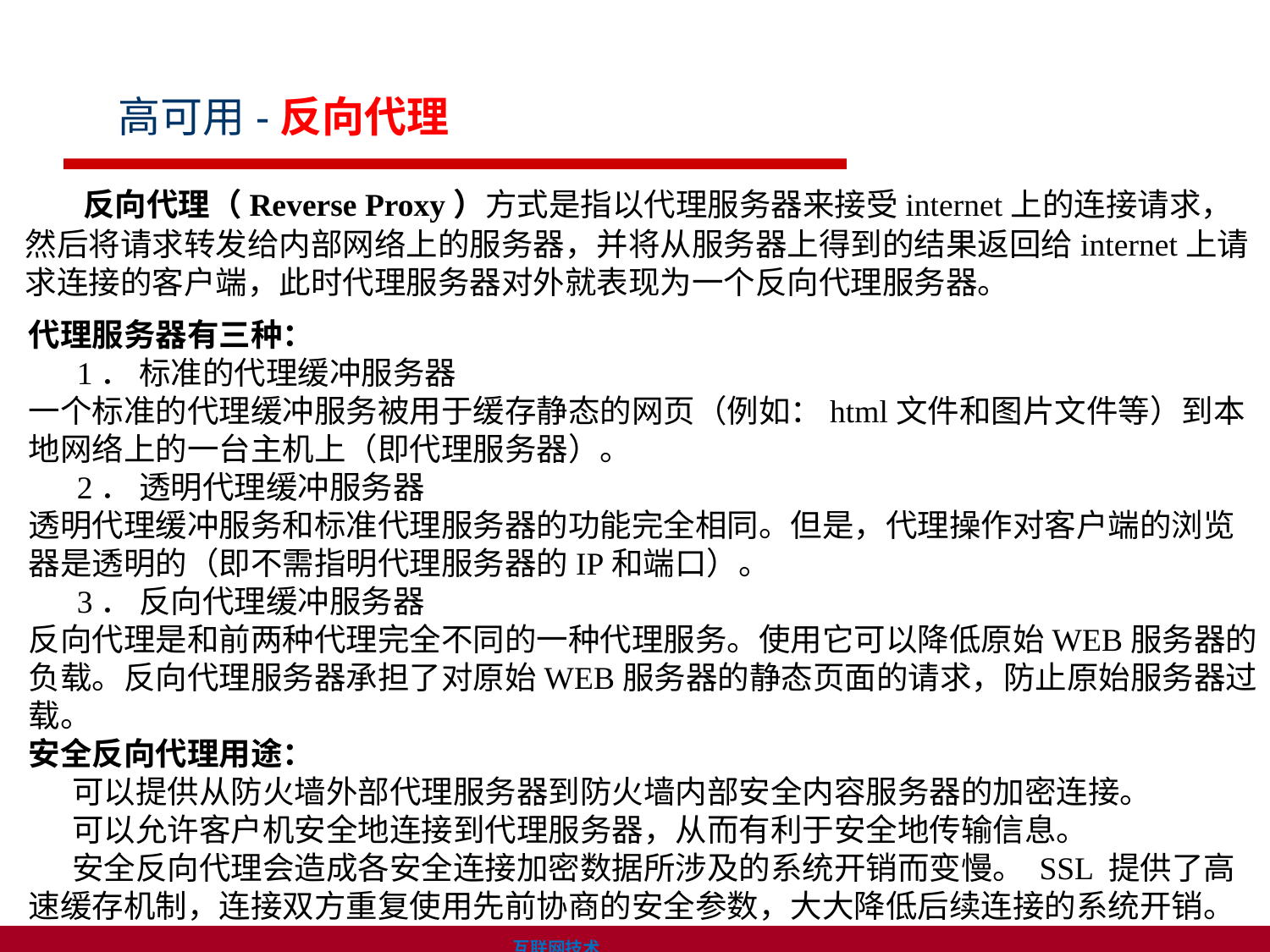

高可用-反向代理
      反向代理（Reverse Proxy）方式是指以代理服务器来接受internet上的连接请求，然后将请求转发给内部网络上的服务器，并将从服务器上得到的结果返回给internet上请求连接的客户端，此时代理服务器对外就表现为一个反向代理服务器。
代理服务器有三种：
      1． 标准的代理缓冲服务器
一个标准的代理缓冲服务被用于缓存静态的网页（例如：html文件和图片文件等）到本地网络上的一台主机上（即代理服务器）。
      2． 透明代理缓冲服务器
透明代理缓冲服务和标准代理服务器的功能完全相同。但是，代理操作对客户端的浏览器是透明的（即不需指明代理服务器的IP和端口）。
      3． 反向代理缓冲服务器
反向代理是和前两种代理完全不同的一种代理服务。使用它可以降低原始WEB服务器的负载。反向代理服务器承担了对原始WEB服务器的静态页面的请求，防止原始服务器过载。
安全反向代理用途：
     可以提供从防火墙外部代理服务器到防火墙内部安全内容服务器的加密连接。
     可以允许客户机安全地连接到代理服务器，从而有利于安全地传输信息。
     安全反向代理会造成各安全连接加密数据所涉及的系统开销而变慢。 SSL 提供了高速缓存机制，连接双方重复使用先前协商的安全参数，大大降低后续连接的系统开销。